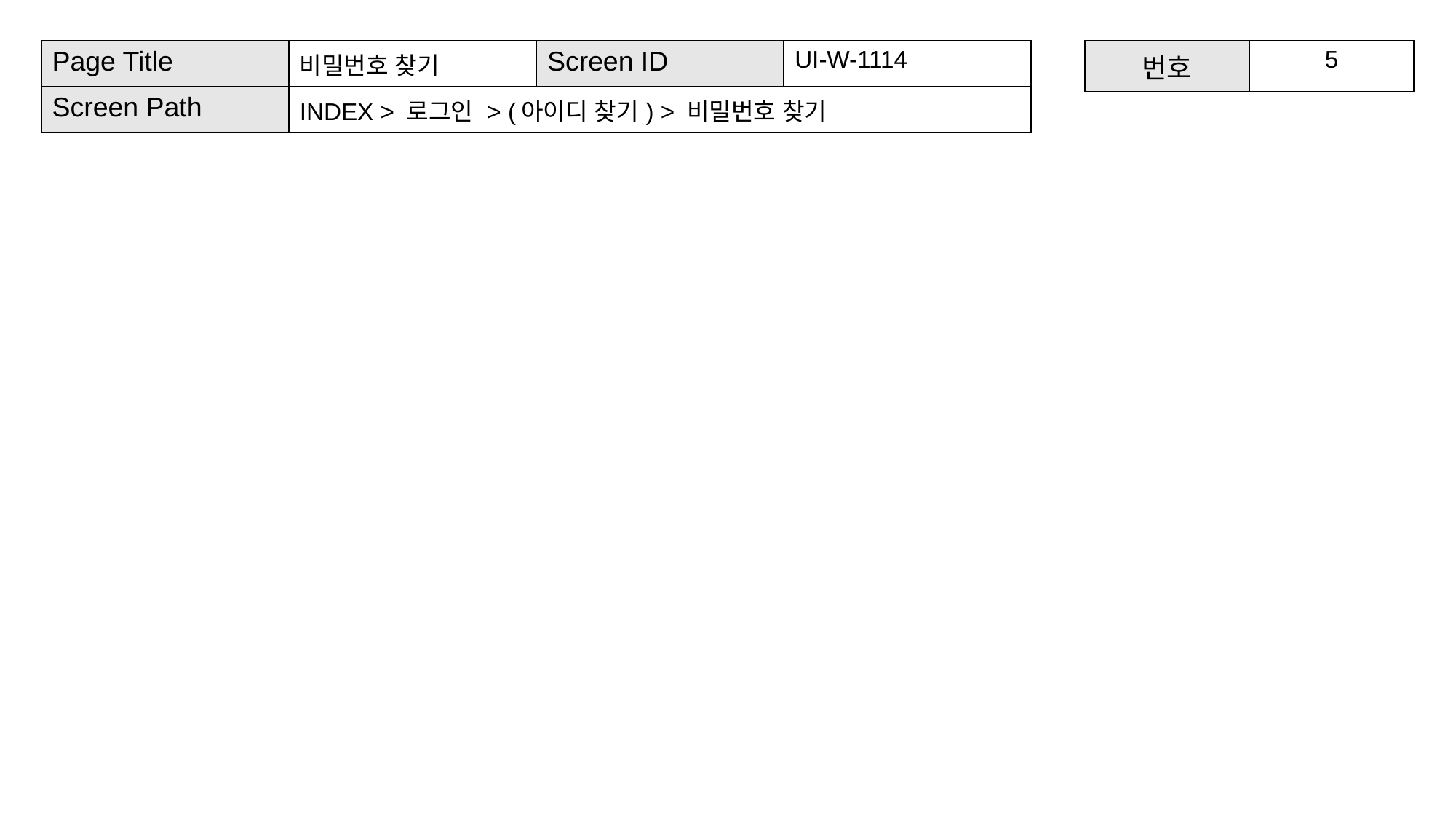

| Page Title | 비밀번호 찾기 | Screen ID | UI-W-1114 |
| --- | --- | --- | --- |
| Screen Path | INDEX > 로그인 > (아이디 찾기) > 비밀번호 찾기 |  |  |
| 번호 | 5 |
| --- | --- |